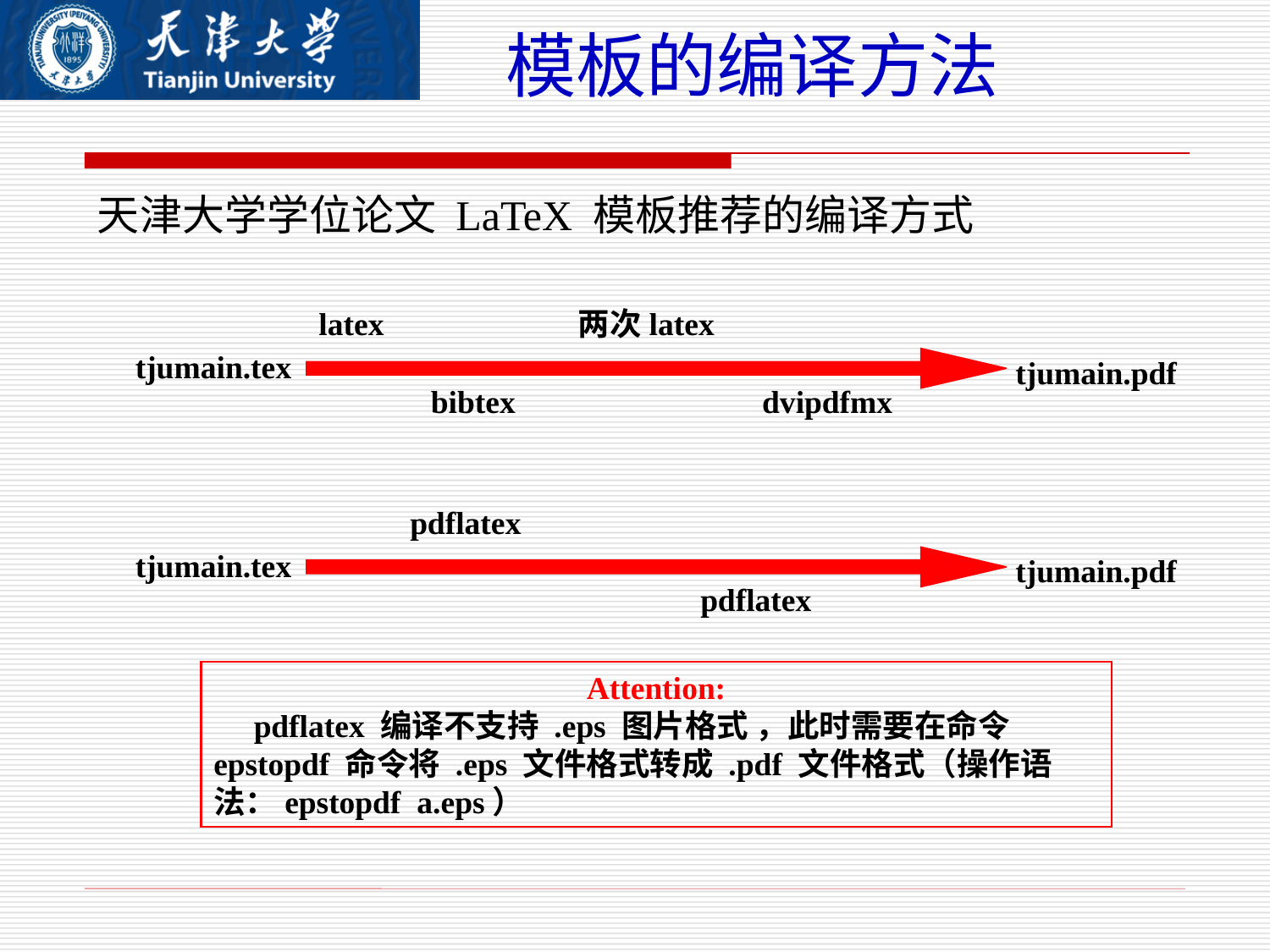

# 模板的编译方法
天津大学学位论文 LaTeX 模板推荐的编译方式
latex
两次latex
tjumain.tex
tjumain.pdf

dvipdfmx
bibtex
pdflatex
tjumain.tex
tjumain.pdf

pdflatex
Attention:
     pdflatex 编译不支持 .eps 图片格式 ，此时需要在命令epstopdf 命令将 .eps 文件格式转成 .pdf 文件格式（操作语法：epstopdf  a.eps）